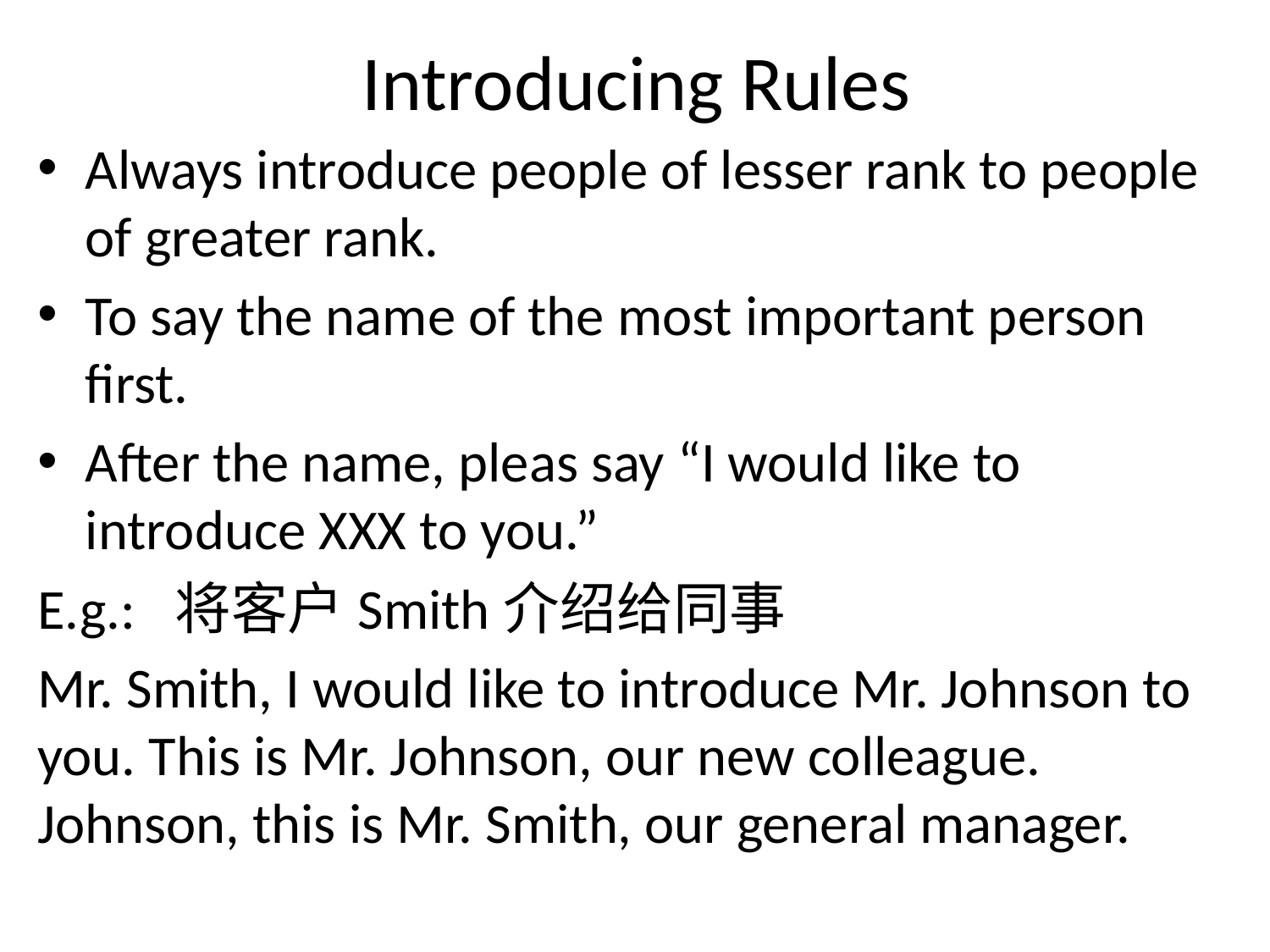

# Introducing Rules
Always introduce people of lesser rank to people of greater rank.
To say the name of the most important person first.
After the name, pleas say “I would like to introduce XXX to you.”
E.g.:  将客户Smith介绍给同事
Mr. Smith, I would like to introduce Mr. Johnson to you. This is Mr. Johnson, our new colleague. Johnson, this is Mr. Smith, our general manager.